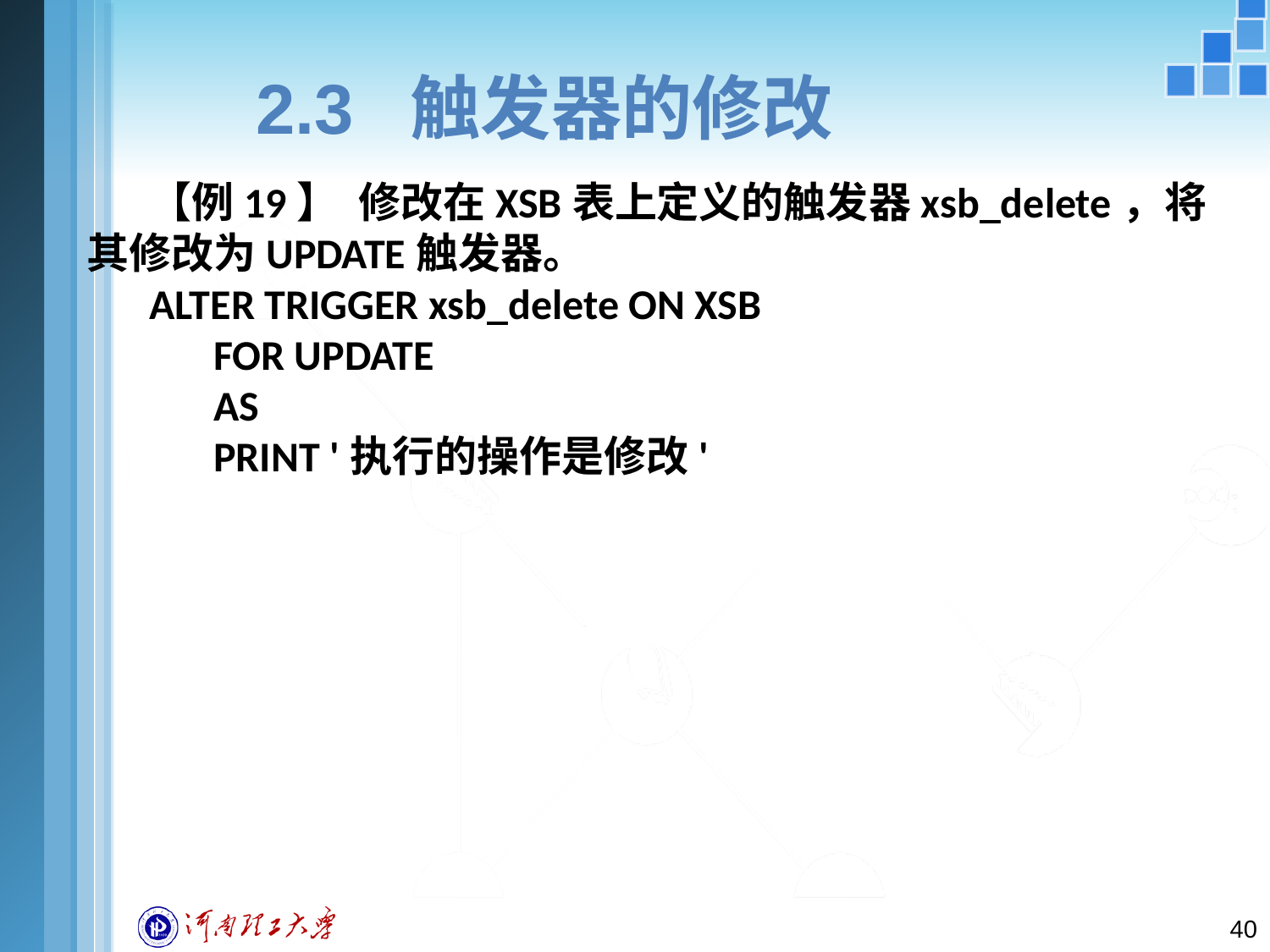

# 2.3  触发器的修改
【例19】  修改在XSB表上定义的触发器xsb_delete，将其修改为UPDATE触发器。
ALTER TRIGGER xsb_delete ON XSB
	FOR UPDATE
	AS
	PRINT '执行的操作是修改'